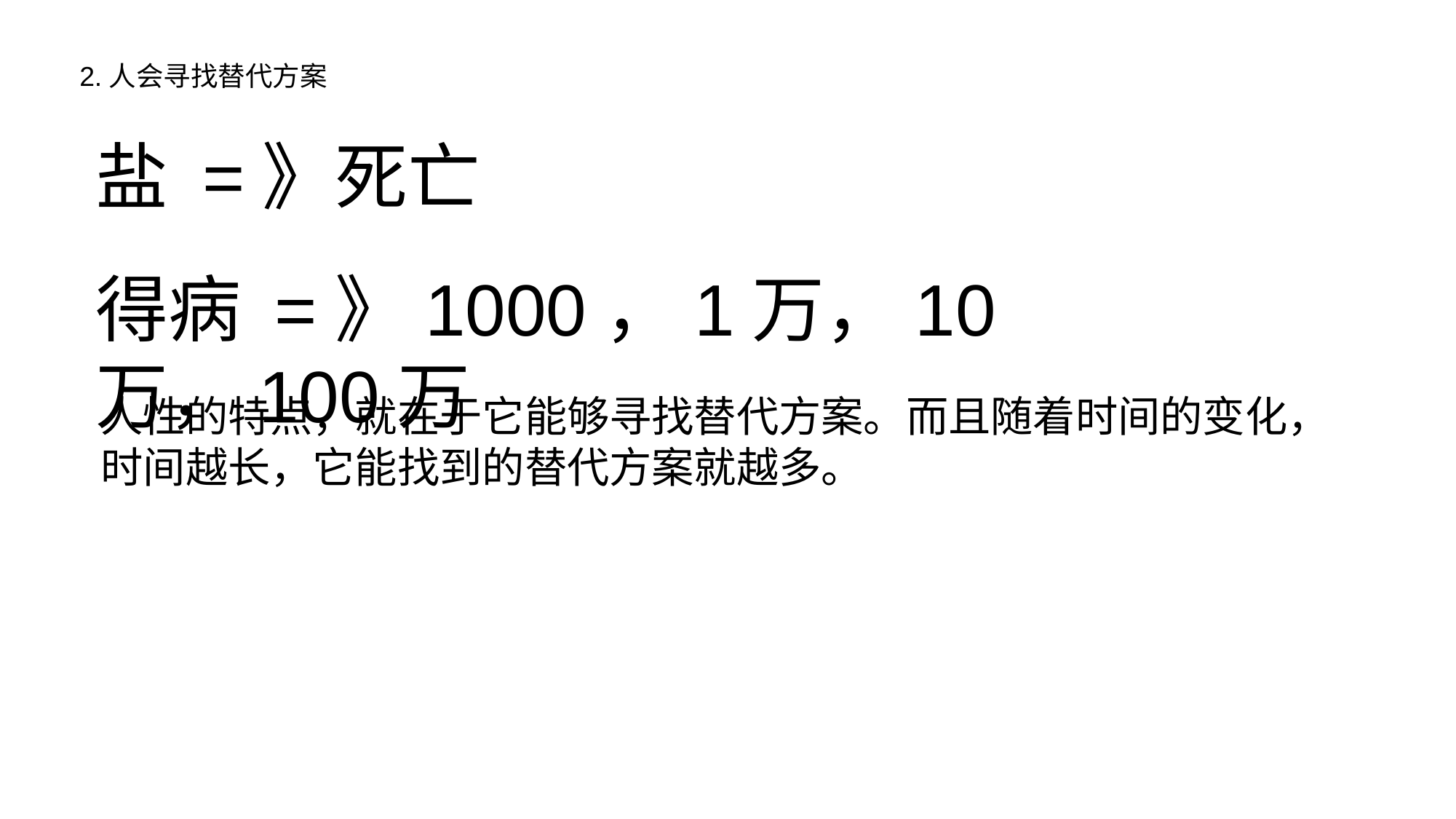

2.人会寻找替代方案
盐 =》死亡
得病 =》1000，1万，10万，100万
人性的特点，就在于它能够寻找替代方案。而且随着时间的变化，时间越长，它能找到的替代方案就越多。